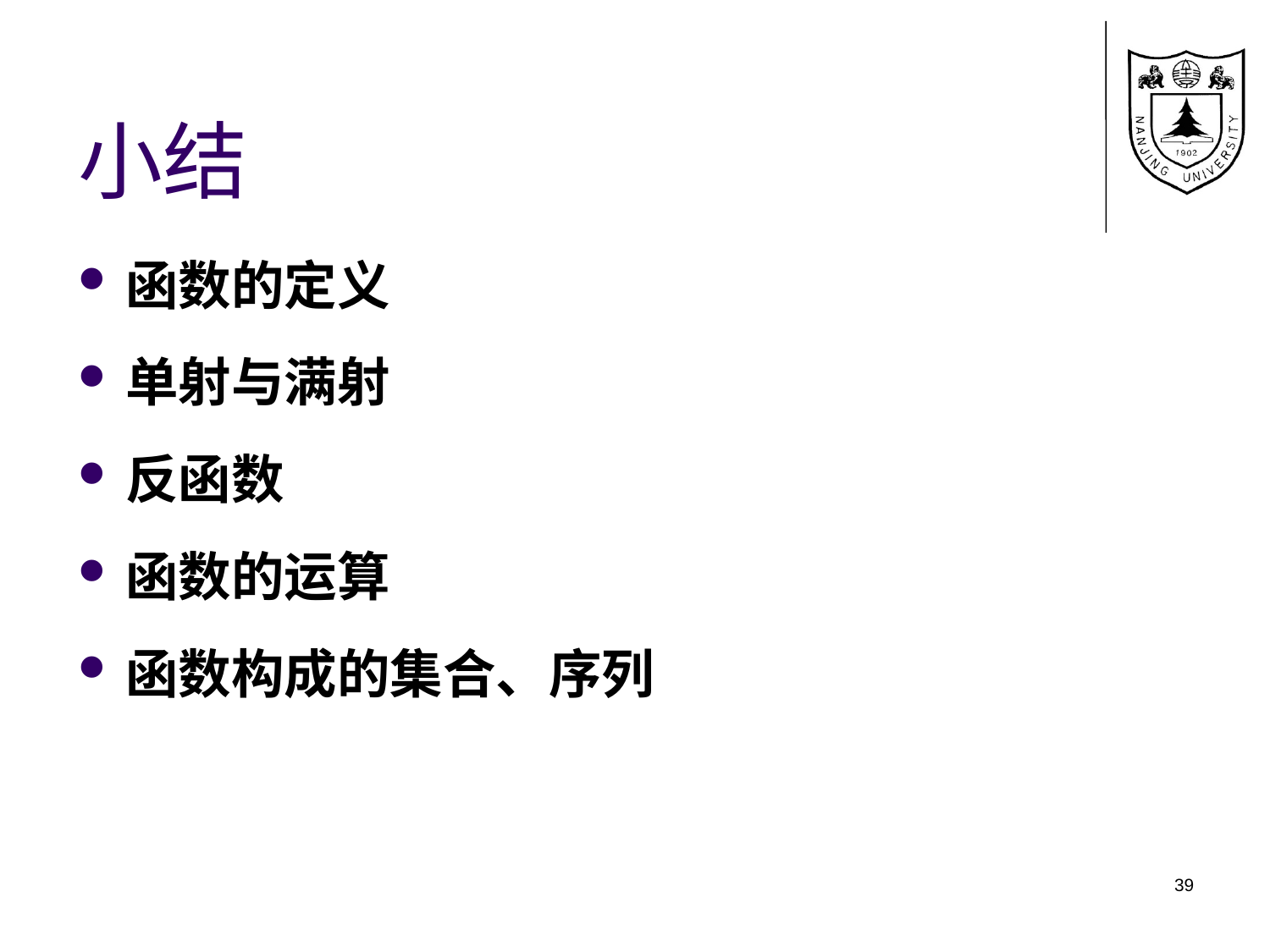

# 小结
函数的定义
单射与满射
反函数
函数的运算
函数构成的集合、序列

39